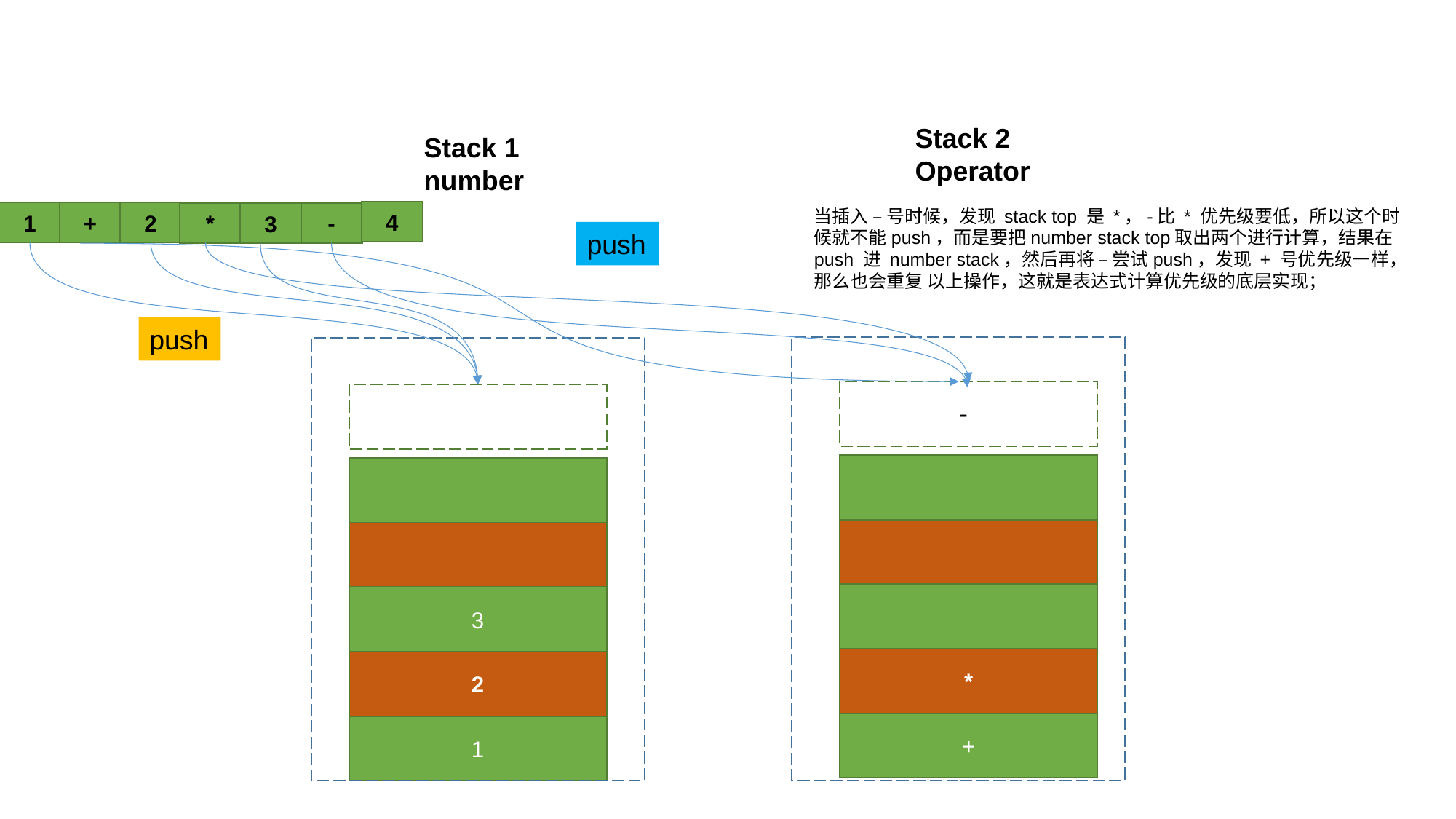

Stack 2
Operator
Stack 1
number
当插入 – 号时候，发现 stack top 是 *，-比 * 优先级要低，所以这个时候就不能push，而是要把number stack top取出两个进行计算，结果在push 进 number stack，然后再将 – 尝试push，发现 + 号优先级一样，那么也会重复 以上操作，这就是表达式计算优先级的底层实现；
4
2
1
+
*
-
3
push
push

-

3
*
2
+
1